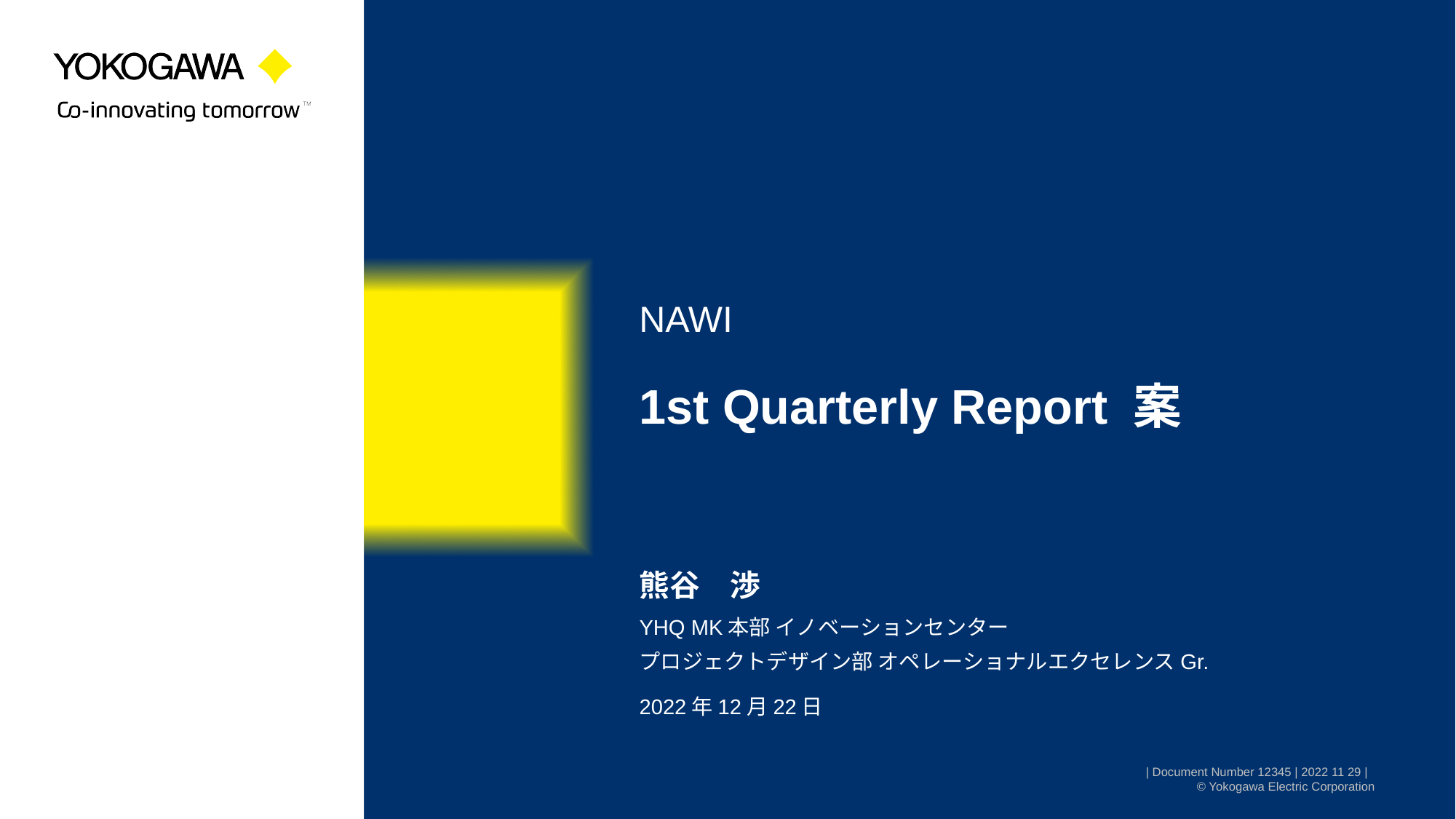

NAWI
# 1st Quarterly Report 案
熊谷　渉
YHQ MK本部 イノベーションセンター
プロジェクトデザイン部 オペレーショナルエクセレンスGr.
2022年12月22日